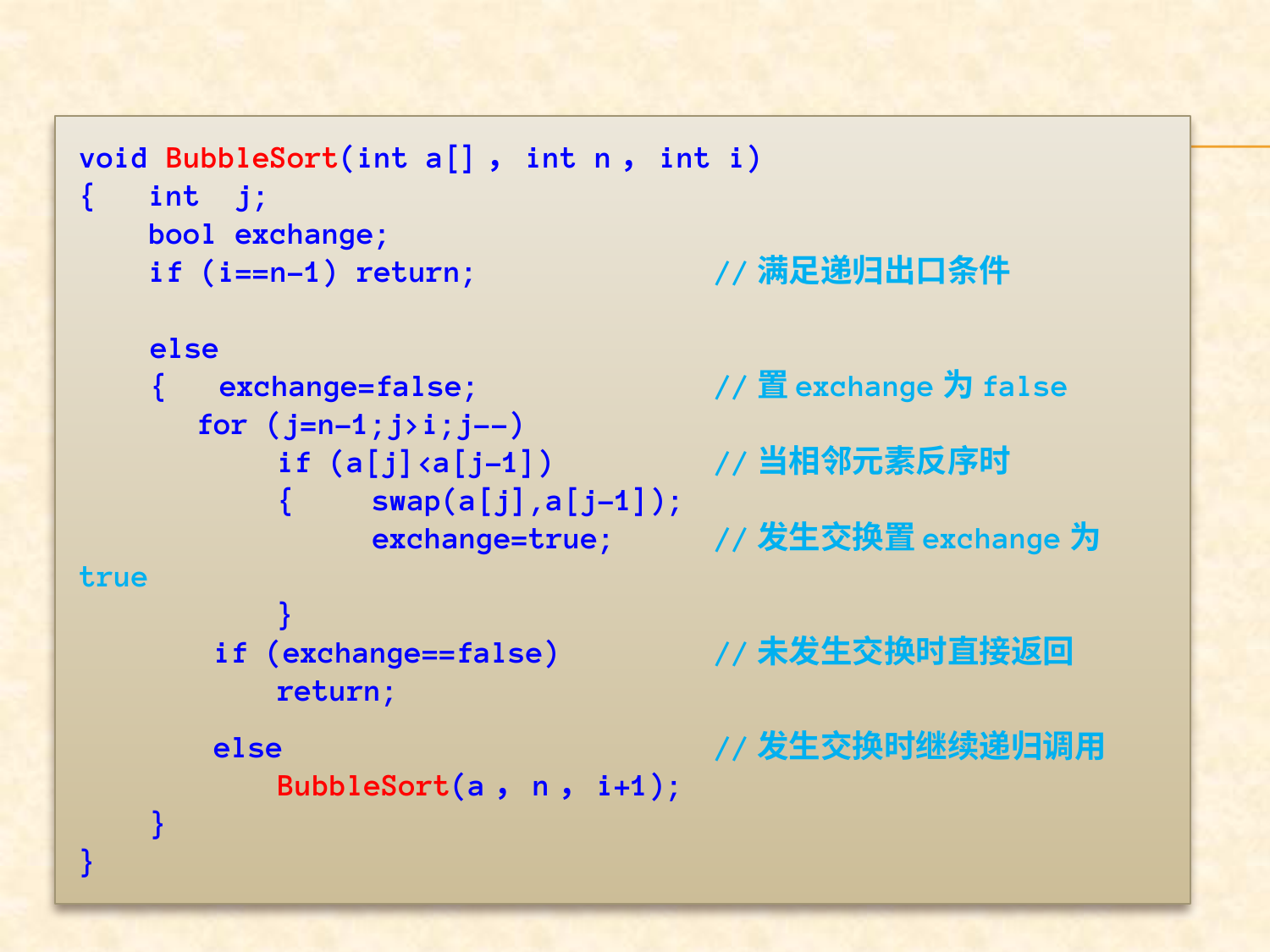

void BubbleSort(int a[]，int n，int i)
{   int  j;
    bool exchange;
    if (i==n-1) return;		//满足递归出口条件
　　else
　　{   exchange=false;		//置exchange为false
　　　  for (j=n-1;j>i;j--)
　　　　　　if (a[j]<a[j-1])		//当相邻元素反序时
　　　　　　{	　swap(a[j],a[j-1]);
		　exchange=true;	//发生交换置exchange为true
　　　　　　}
　　　　if (exchange==false)		//未发生交换时直接返回
　　　　　　return;
　　　　else				//发生交换时继续递归调用
　　　　　　BubbleSort(a，n，i+1);
　　}
}